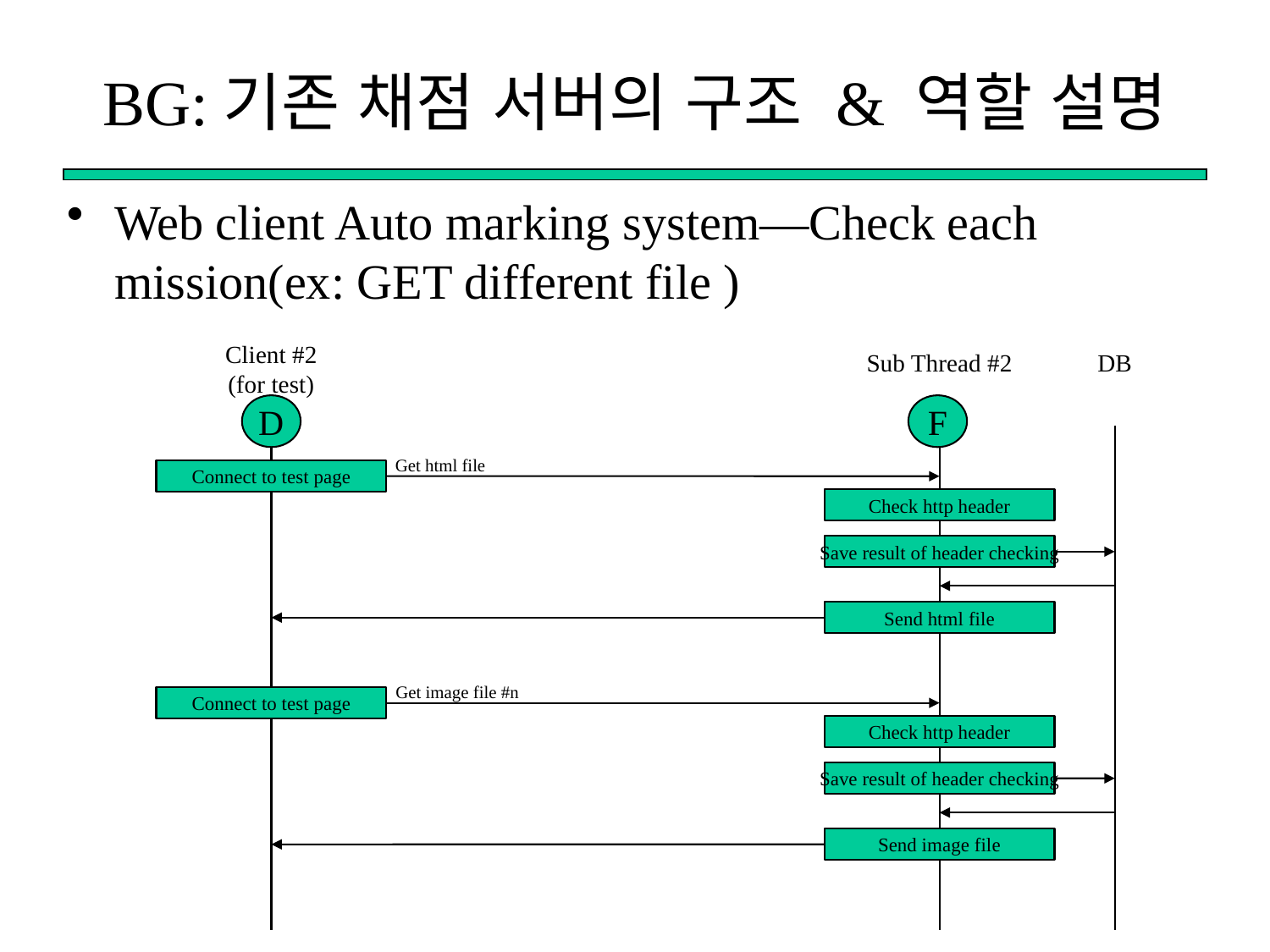

# BG:기존 채점 서버의 구조 & 역할 설명
Web client Auto marking system—Check each mission(ex: GET different file )
Client #2
(for test)
Sub Thread #2
DB
D
F
Get html file
Connect to test page
Check http header
Save result of header checking
Send html file
Get image file #n
Connect to test page
Check http header
Save result of header checking
Send image file